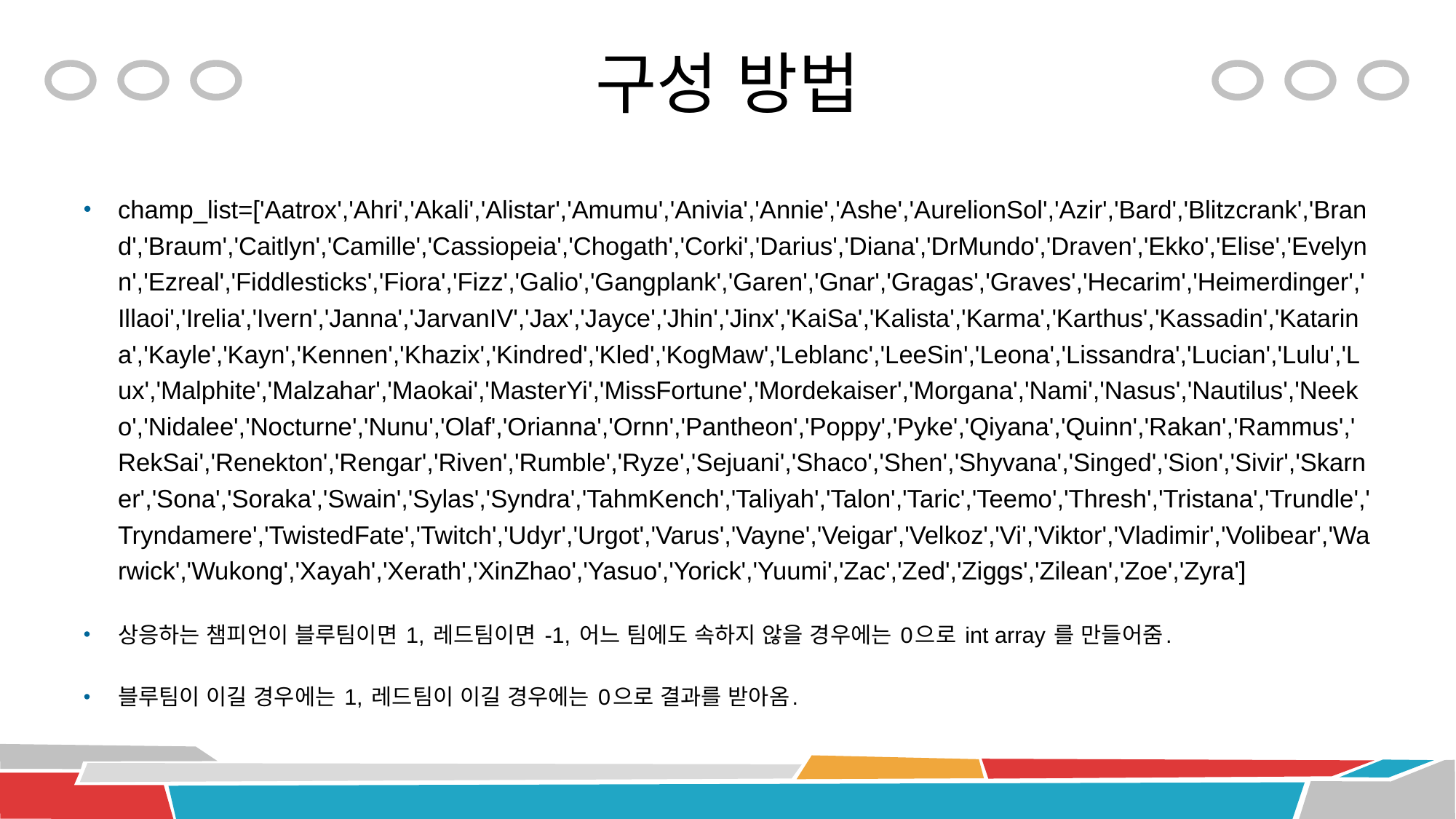

# 구성 방법
champ_list=['Aatrox','Ahri','Akali','Alistar','Amumu','Anivia','Annie','Ashe','AurelionSol','Azir','Bard','Blitzcrank','Brand','Braum','Caitlyn','Camille','Cassiopeia','Chogath','Corki','Darius','Diana','DrMundo','Draven','Ekko','Elise','Evelynn','Ezreal','Fiddlesticks','Fiora','Fizz','Galio','Gangplank','Garen','Gnar','Gragas','Graves','Hecarim','Heimerdinger','Illaoi','Irelia','Ivern','Janna','JarvanIV','Jax','Jayce','Jhin','Jinx','KaiSa','Kalista','Karma','Karthus','Kassadin','Katarina','Kayle','Kayn','Kennen','Khazix','Kindred','Kled','KogMaw','Leblanc','LeeSin','Leona','Lissandra','Lucian','Lulu','Lux','Malphite','Malzahar','Maokai','MasterYi','MissFortune','Mordekaiser','Morgana','Nami','Nasus','Nautilus','Neeko','Nidalee','Nocturne','Nunu','Olaf','Orianna','Ornn','Pantheon','Poppy','Pyke','Qiyana','Quinn','Rakan','Rammus','RekSai','Renekton','Rengar','Riven','Rumble','Ryze','Sejuani','Shaco','Shen','Shyvana','Singed','Sion','Sivir','Skarner','Sona','Soraka','Swain','Sylas','Syndra','TahmKench','Taliyah','Talon','Taric','Teemo','Thresh','Tristana','Trundle','Tryndamere','TwistedFate','Twitch','Udyr','Urgot','Varus','Vayne','Veigar','Velkoz','Vi','Viktor','Vladimir','Volibear','Warwick','Wukong','Xayah','Xerath','XinZhao','Yasuo','Yorick','Yuumi','Zac','Zed','Ziggs','Zilean','Zoe','Zyra']

상응하는 챔피언이 블루팀이면 1, 레드팀이면 -1, 어느 팀에도 속하지 않을 경우에는 0으로 int array 를 만들어줌.

블루팀이 이길 경우에는 1, 레드팀이 이길 경우에는 0으로 결과를 받아옴.